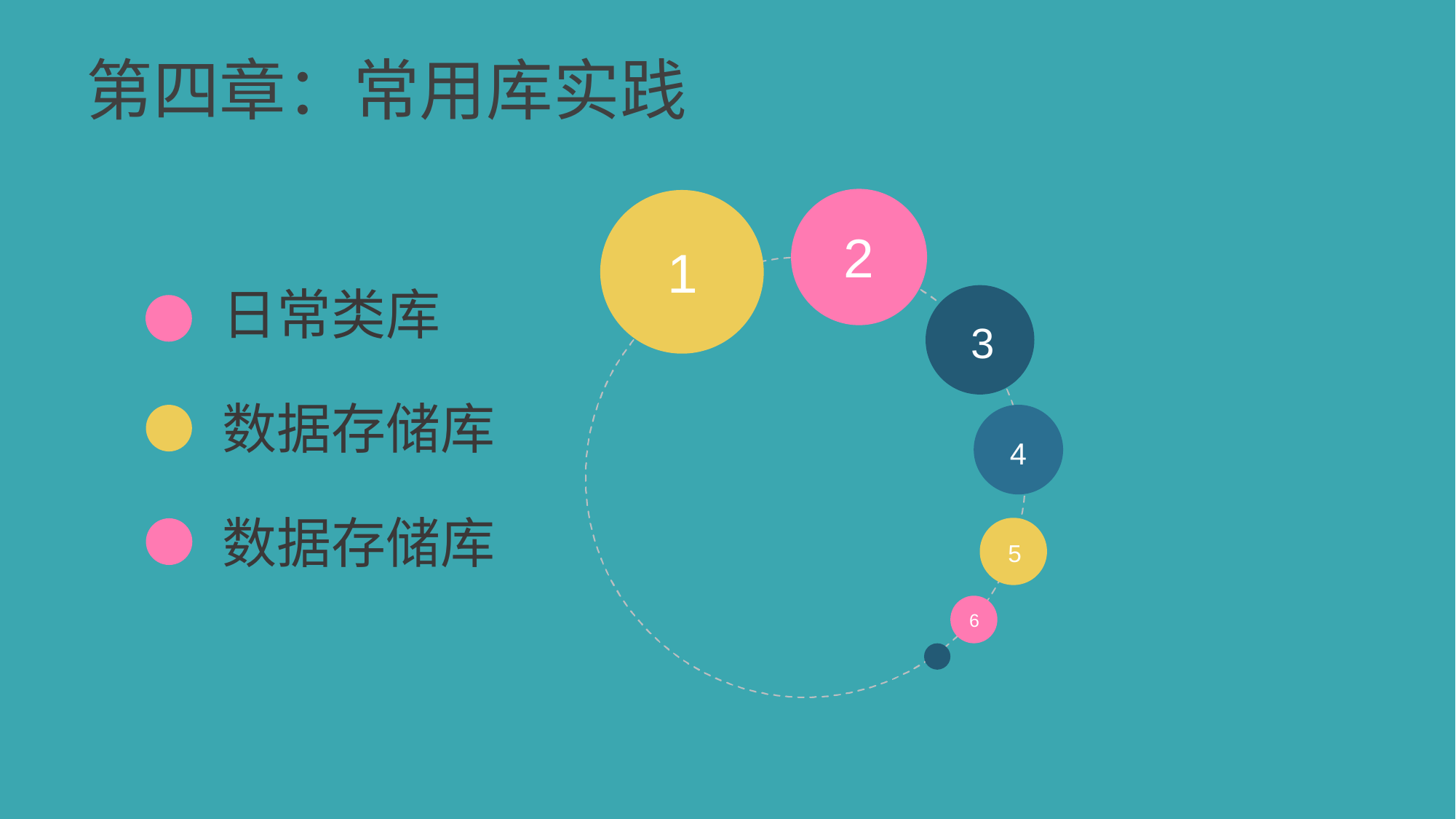

第四章：常用库实践

2
1

日常类库

3
数据存储库

4
数据存储库

5

6